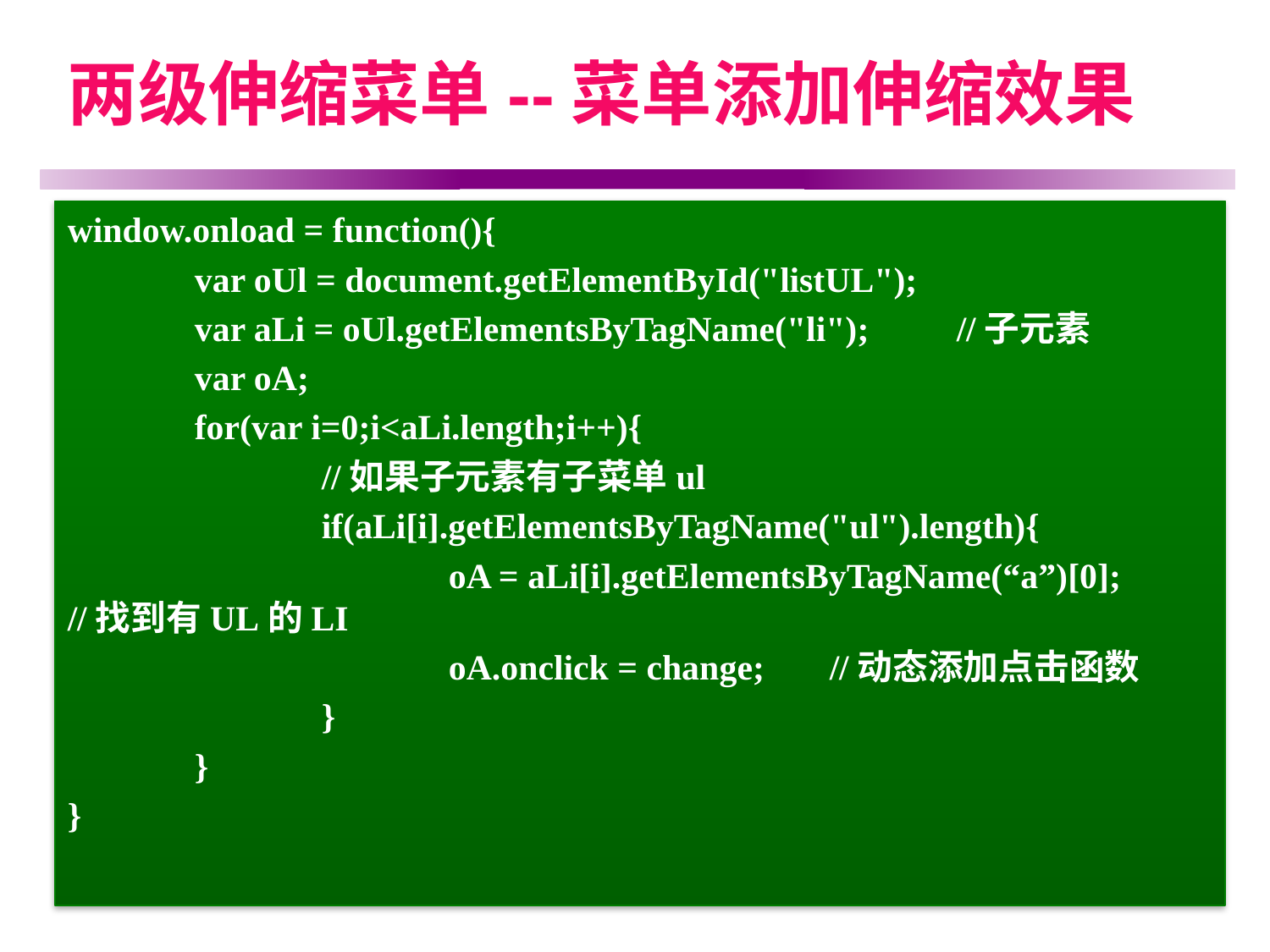

# 两级伸缩菜单--菜单添加伸缩效果
window.onload = function(){
	var oUl = document.getElementById("listUL");
	var aLi = oUl.getElementsByTagName("li");	//子元素
	var oA;
	for(var i=0;i<aLi.length;i++){
		//如果子元素有子菜单ul
		if(aLi[i].getElementsByTagName("ul").length){
			oA = aLi[i].getElementsByTagName(“a”)[0];	//找到有UL的LI
			oA.onclick = change;	//动态添加点击函数
		}
	}
}